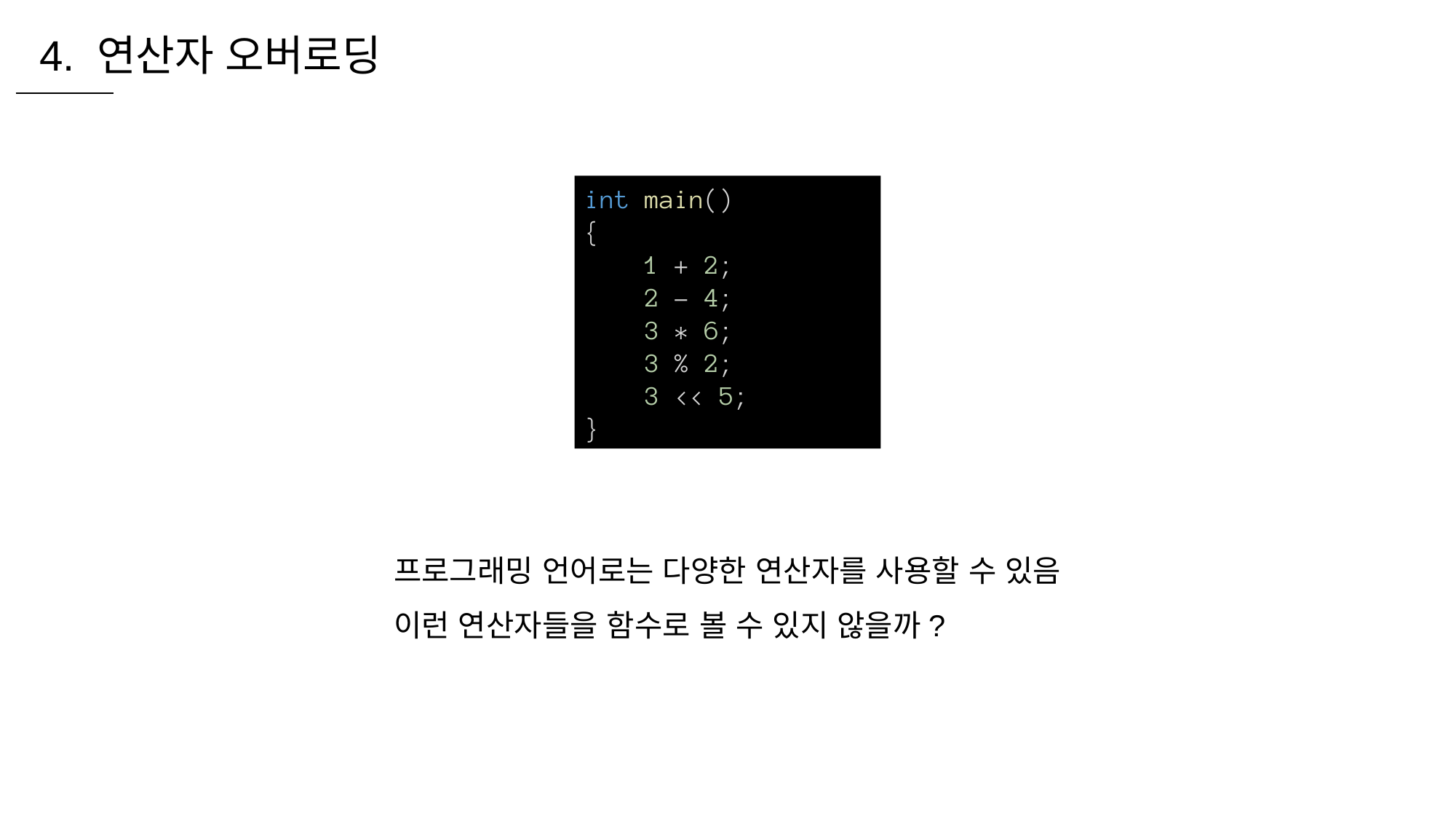

4. 연산자 오버로딩
int main()
{
    1 + 2;
    2 - 4;
    3 * 6;
    3 % 2;
    3 << 5;
}
프로그래밍 언어로는 다양한 연산자를 사용할 수 있음
이런 연산자들을 함수로 볼 수 있지 않을까?